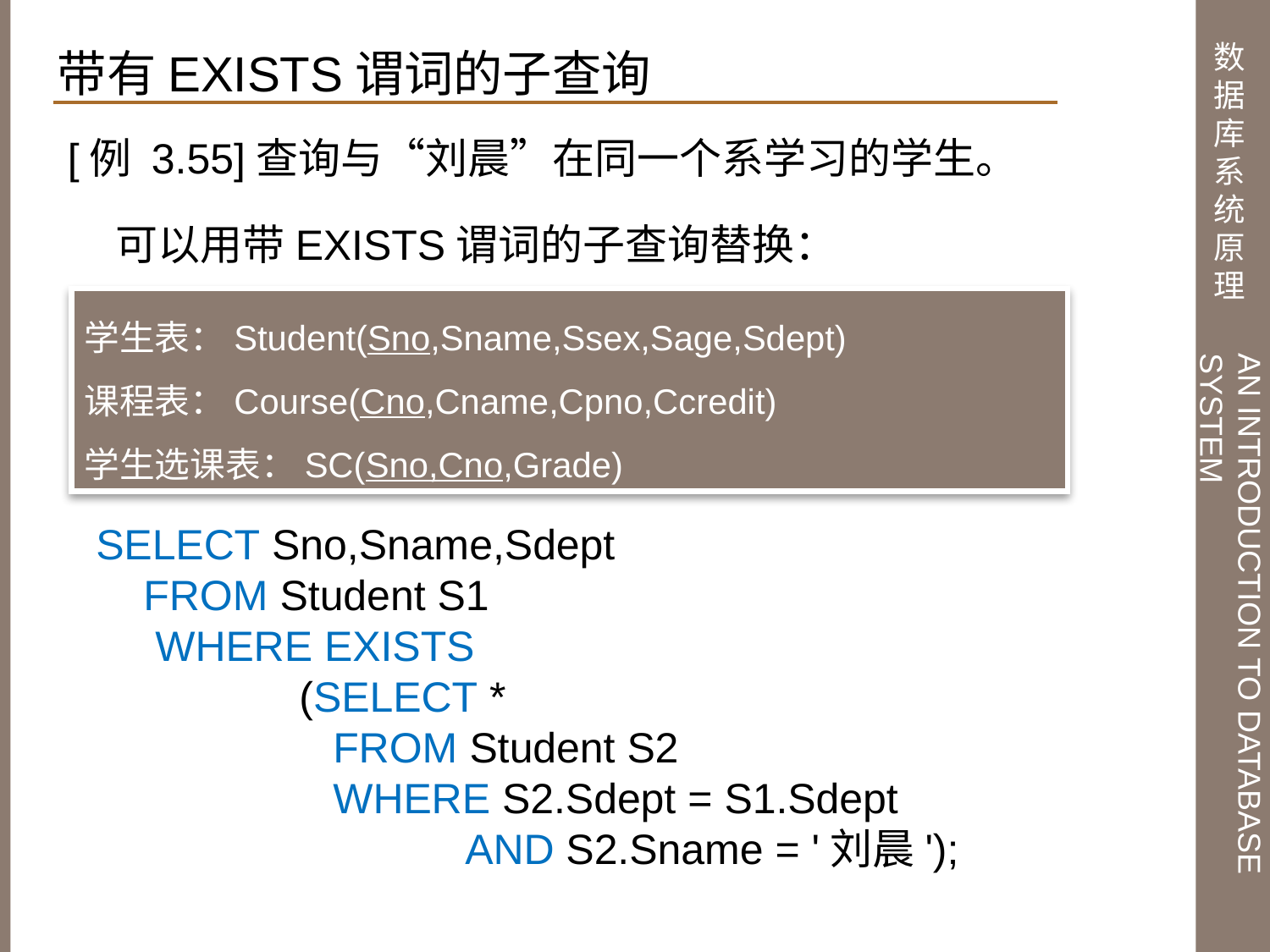

带有EXISTS谓词的子查询
[例 3.55]查询与“刘晨”在同一个系学习的学生。
    可以用带EXISTS谓词的子查询替换：

学生表：Student(Sno,Sname,Ssex,Sage,Sdept)
课程表：Course(Cno,Cname,Cpno,Ccredit)
学生选课表：SC(Sno,Cno,Grade)
 SELECT Sno,Sname,Sdept
     FROM Student S1
      WHERE EXISTS
             　   (SELECT *
                     FROM Student S2
                     WHERE S2.Sdept = S1.Sdept                      		AND S2.Sname = '刘晨');